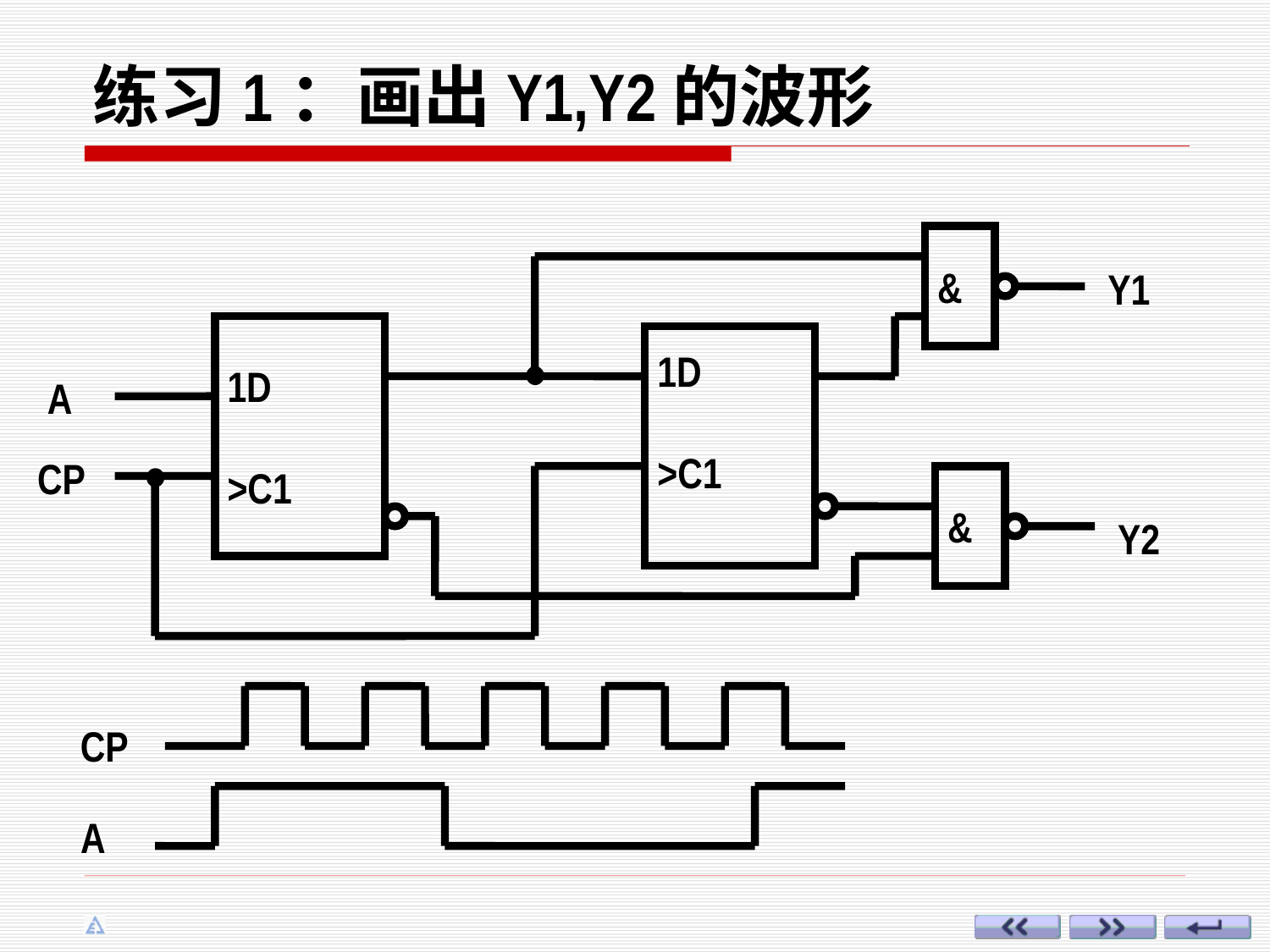

# 练习1：画出Y1,Y2的波形

&

Y1

1D

>C1

1D

>C1

A

CP

&

Y2

CP

A